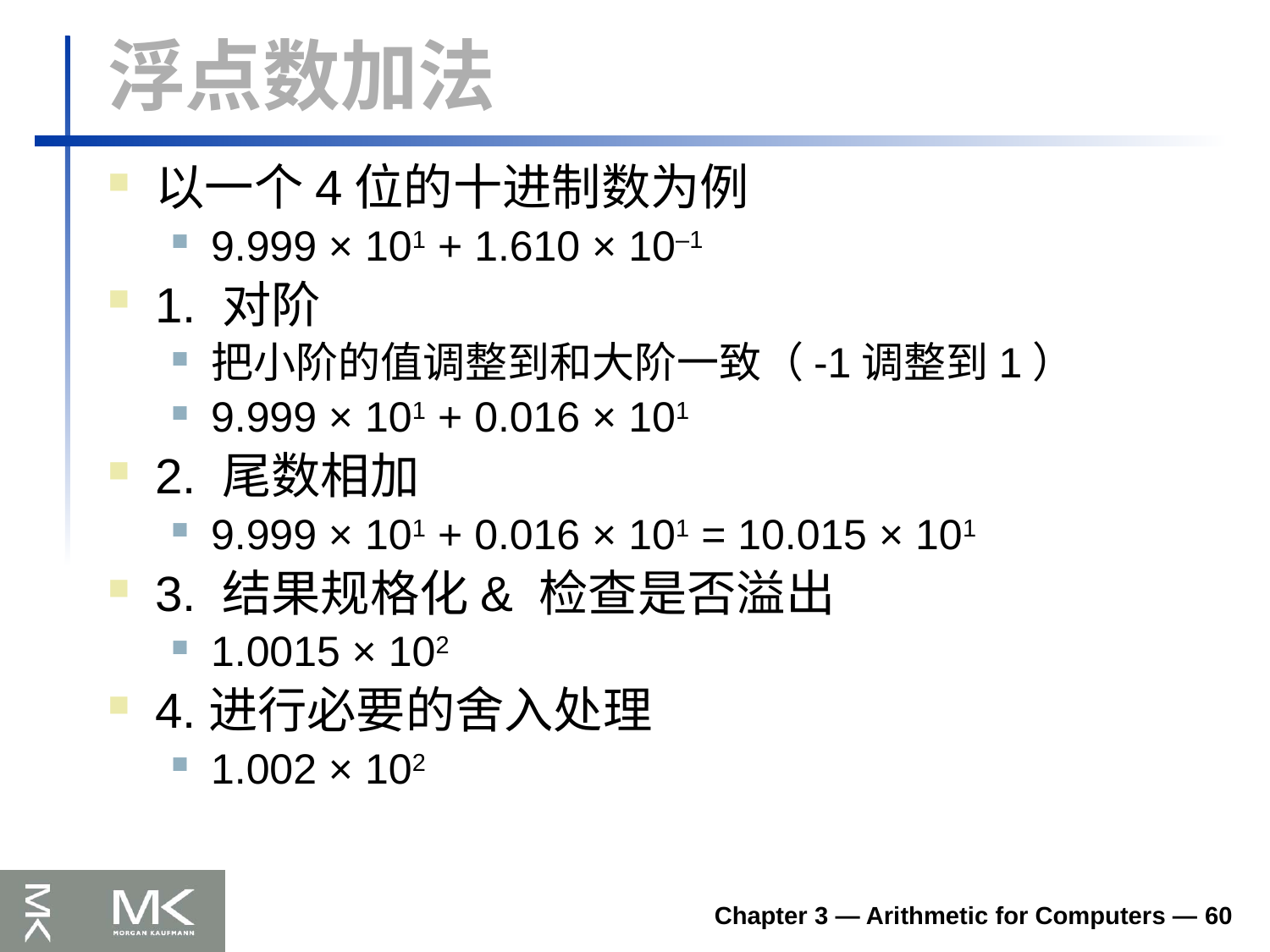

# 浮点数加法
以一个4位的十进制数为例
9.999 × 101 + 1.610 × 10–1
1. 对阶
把小阶的值调整到和大阶一致（-1调整到1）
9.999 × 101 + 0.016 × 101
2. 尾数相加
9.999 × 101 + 0.016 × 101 = 10.015 × 101
3. 结果规格化& 检查是否溢出
1.0015 × 102
4.进行必要的舍入处理
1.002 × 102
Chapter 3 — Arithmetic for Computers — 60